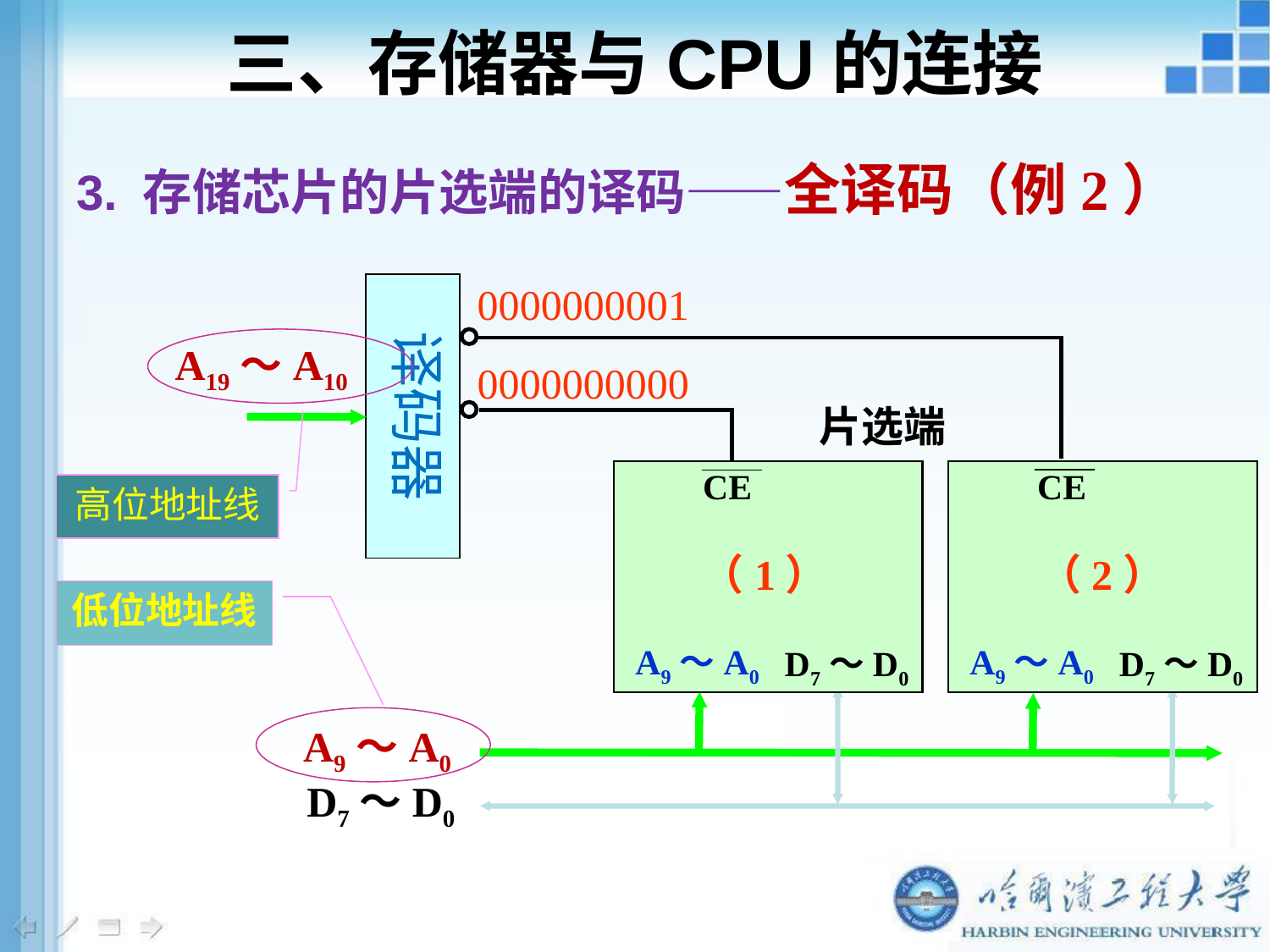

三、存储器与CPU的连接
3. 存储芯片的片选端的译码——全译码（例2）
译码器
0000000001

A19～A10

0000000000
片选端

CE

CE

高位地址线
（1）
（2）
低位地址线

A9～A0
A9～A0
D7～D0
D7～D0

A9～A0

D7～D0